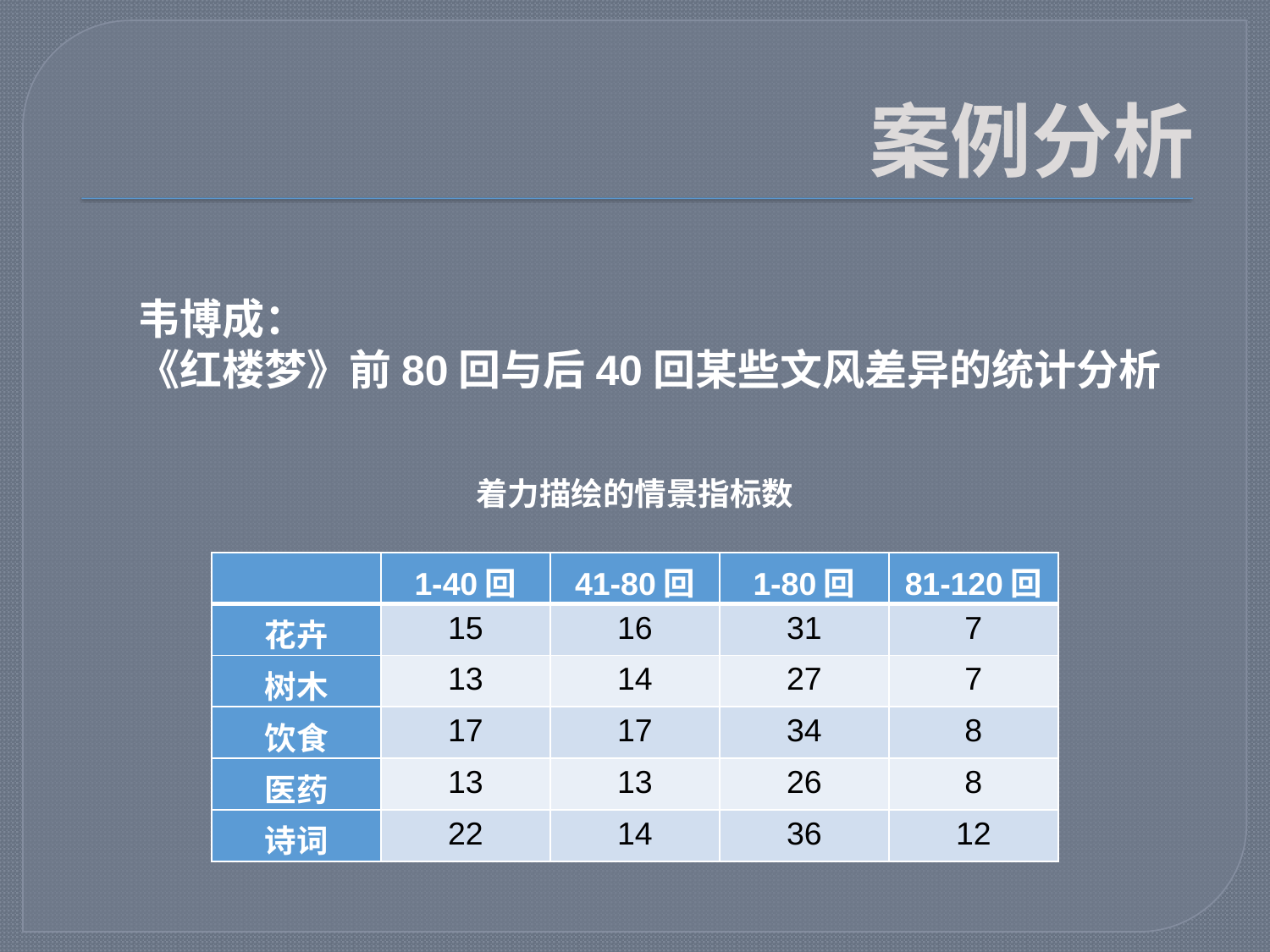

# 案例分析
韦博成：
《红楼梦》前80回与后40回某些文风差异的统计分析

着力描绘的情景指标数
|  | 1-40回 | 41-80回 | 1-80回 | 81-120回 |
| --- | --- | --- | --- | --- |
| 花卉 | 15 | 16 | 31 | 7 |
| 树木 | 13 | 14 | 27 | 7 |
| 饮食 | 17 | 17 | 34 | 8 |
| 医药 | 13 | 13 | 26 | 8 |
| 诗词 | 22 | 14 | 36 | 12 |